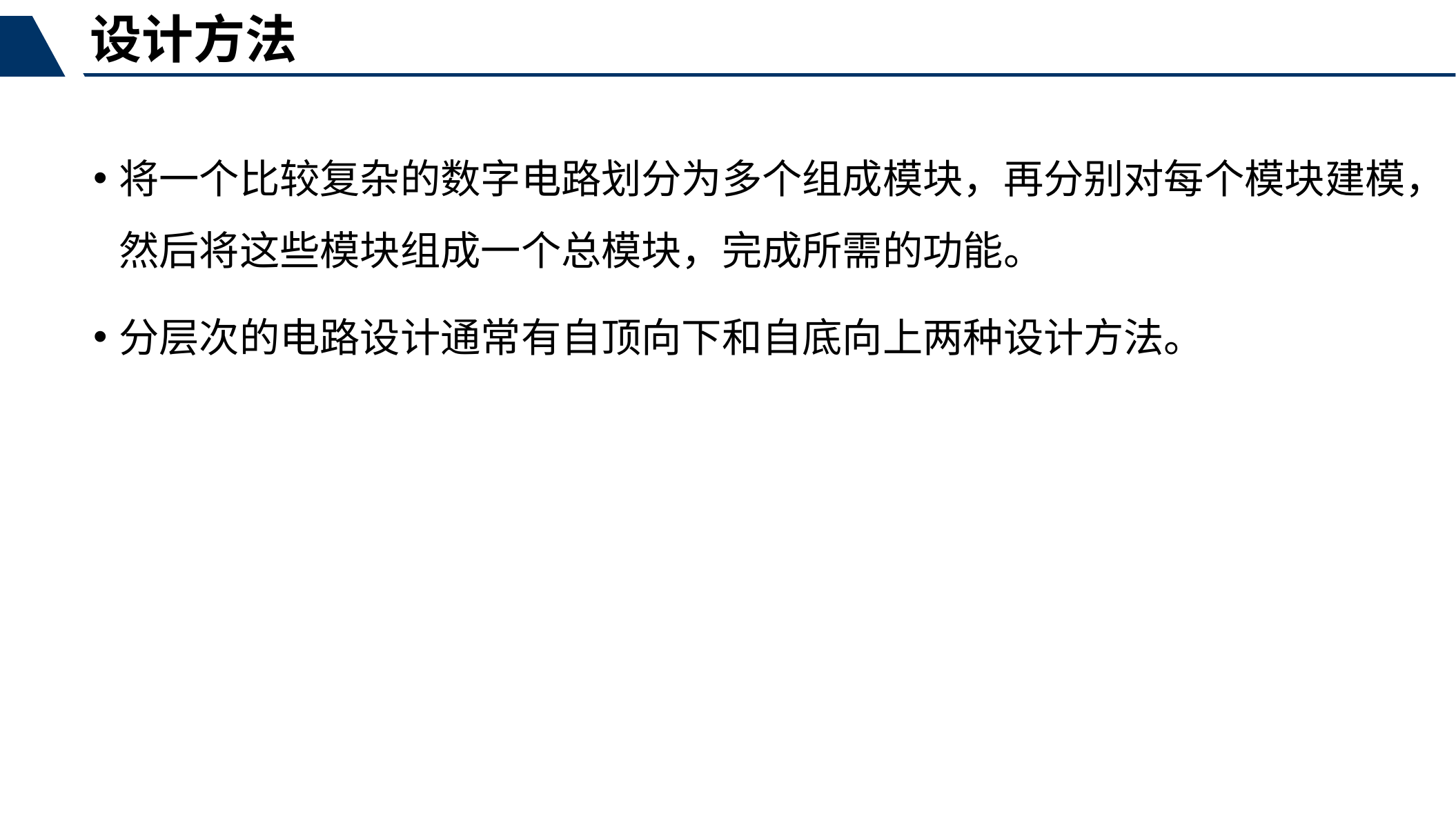

设计方法

将一个比较复杂的数字电路划分为多个组成模块，再分别对每个模块建模，然后将这些模块组成一个总模块，完成所需的功能。
分层次的电路设计通常有自顶向下和自底向上两种设计方法。